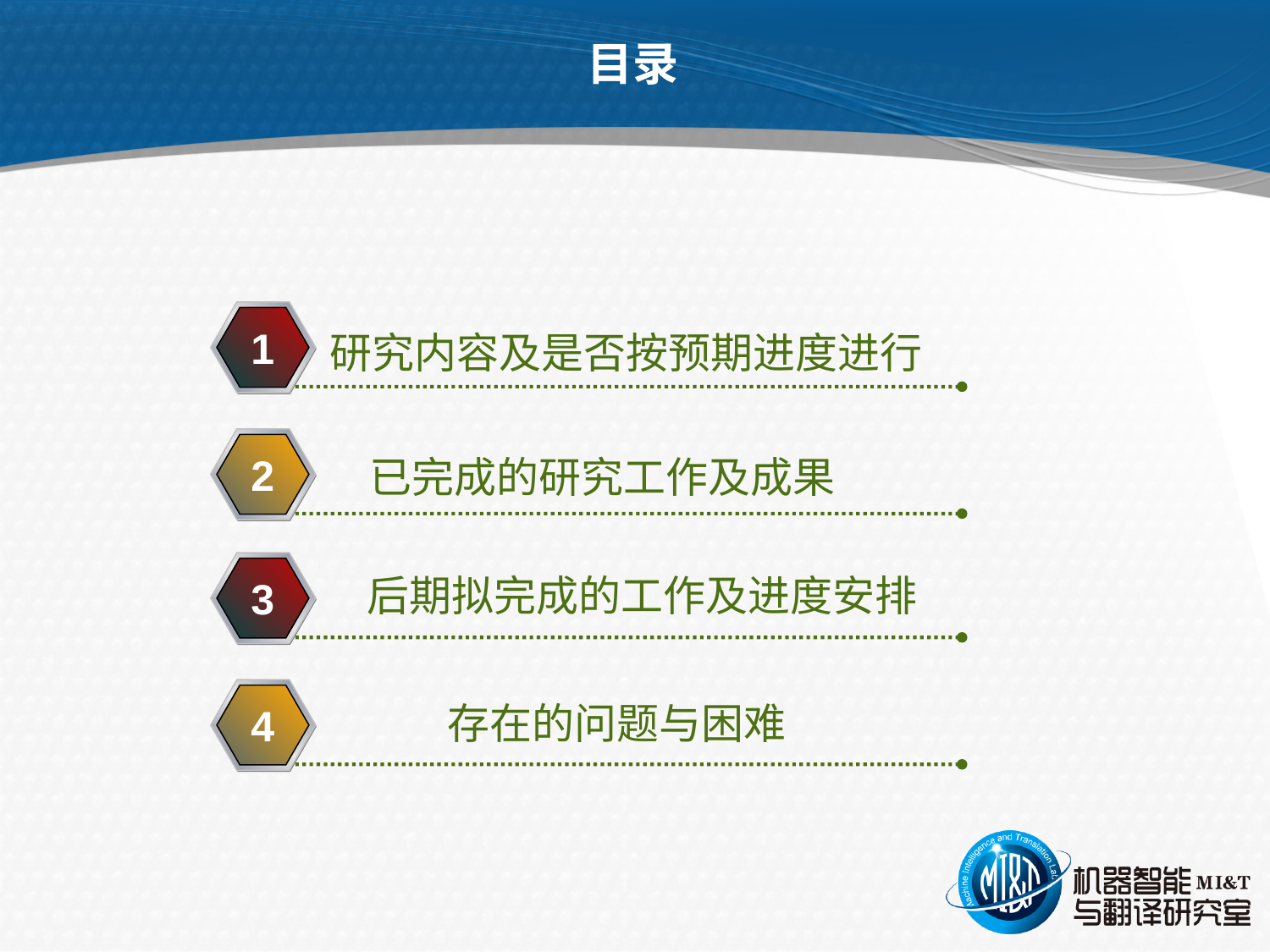

# 目录

1
研究内容及是否按预期进度进行

2
已完成的研究工作及成果

后期拟完成的工作及进度安排
3

存在的问题与困难
4